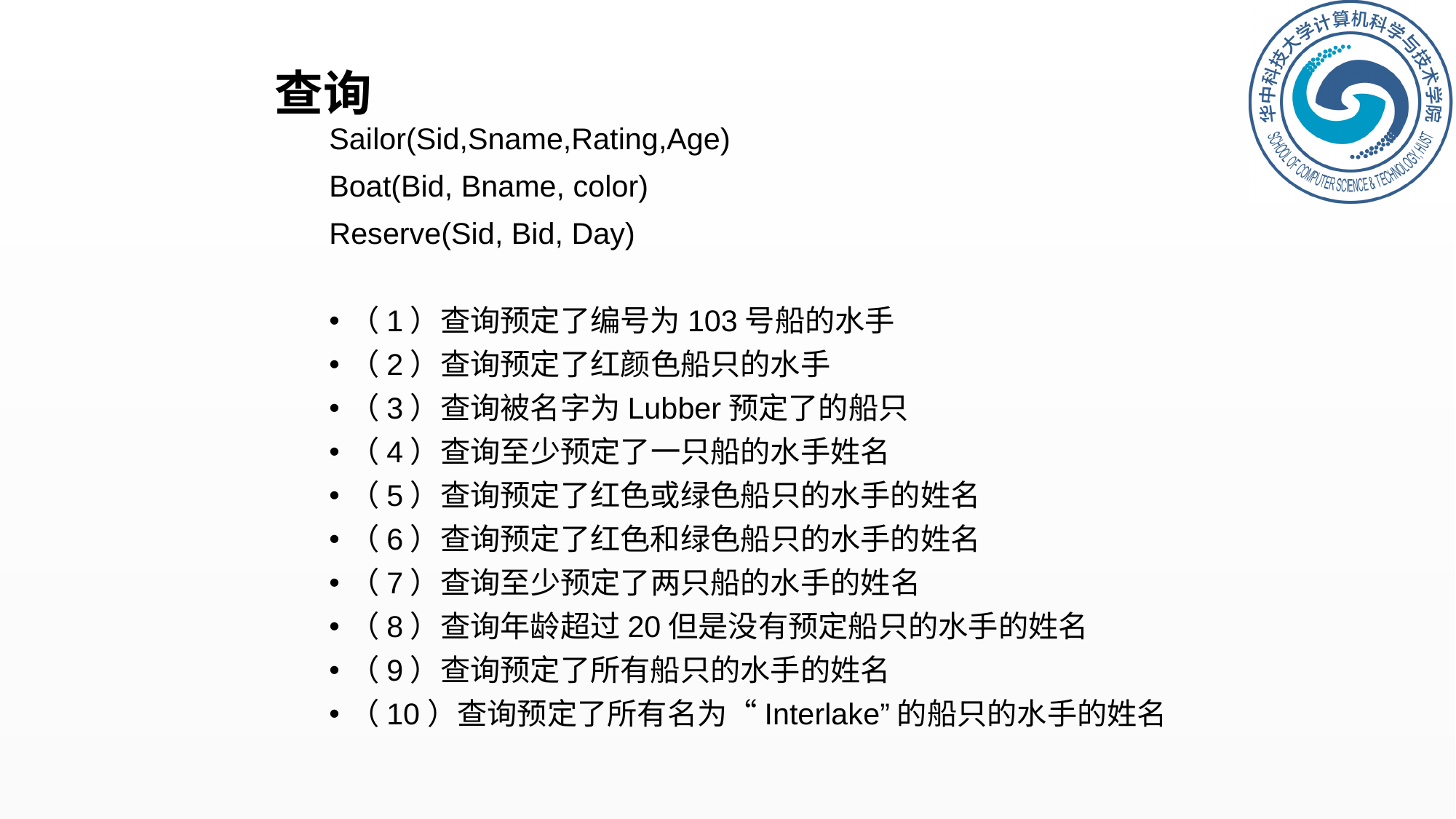

# 查询
Sailor(Sid,Sname,Rating,Age)
Boat(Bid, Bname, color)
Reserve(Sid, Bid, Day)

（1）查询预定了编号为103号船的水手
（2）查询预定了红颜色船只的水手
（3）查询被名字为Lubber预定了的船只
（4）查询至少预定了一只船的水手姓名
（5）查询预定了红色或绿色船只的水手的姓名
（6）查询预定了红色和绿色船只的水手的姓名
（7）查询至少预定了两只船的水手的姓名
（8）查询年龄超过20但是没有预定船只的水手的姓名
（9）查询预定了所有船只的水手的姓名
（10）查询预定了所有名为“Interlake”的船只的水手的姓名